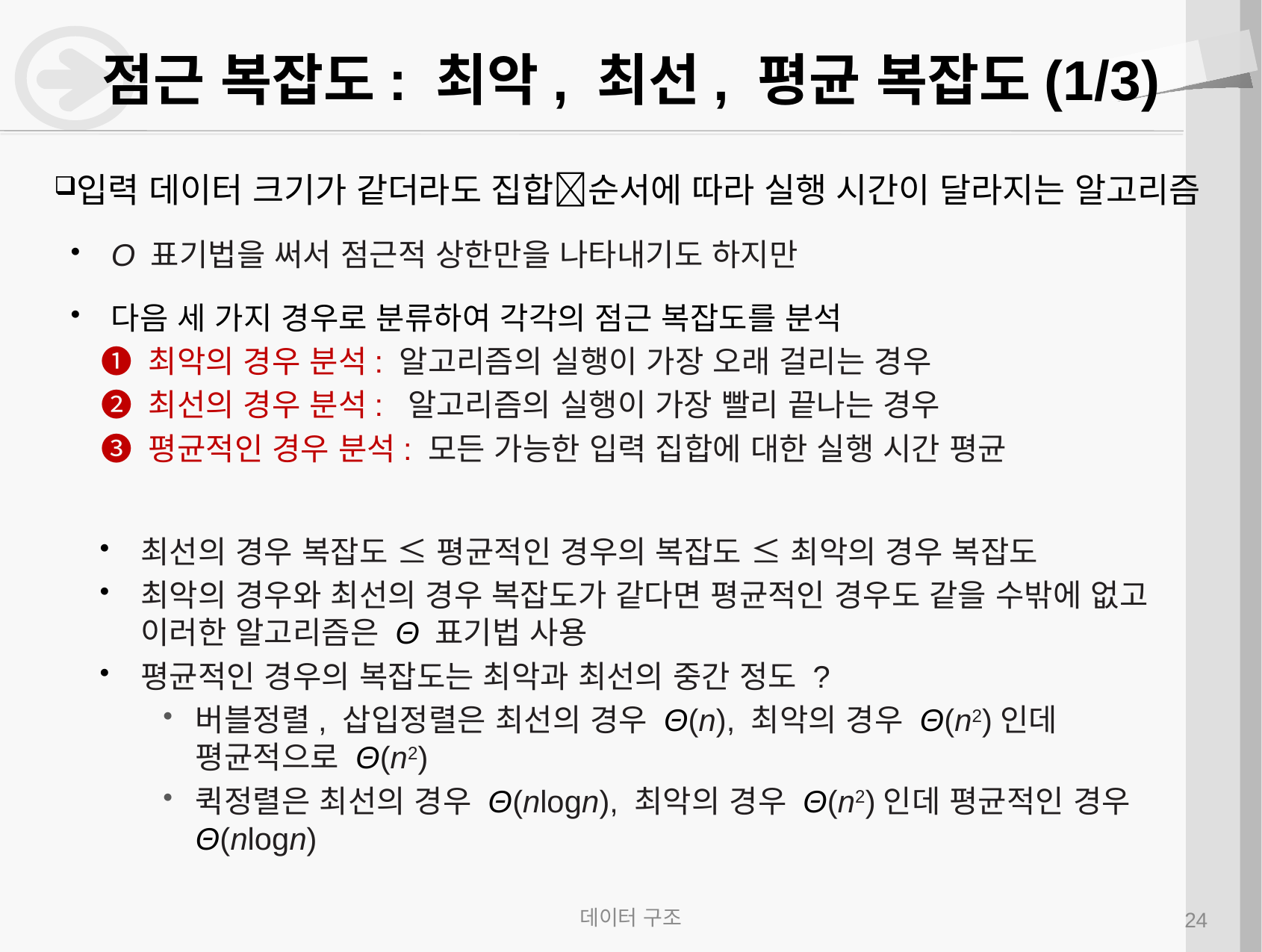

# 점근 복잡도: 최악, 최선, 평균 복잡도(1/3)
입력 데이터 크기가 같더라도 집합⋅순서에 따라 실행 시간이 달라지는 알고리즘
O 표기법을 써서 점근적 상한만을 나타내기도 하지만
다음 세 가지 경우로 분류하여 각각의 점근 복잡도를 분석
➊ 최악의 경우 분석: 알고리즘의 실행이 가장 오래 걸리는 경우
➋ 최선의 경우 분석:  알고리즘의 실행이 가장 빨리 끝나는 경우
➌ 평균적인 경우 분석: 모든 가능한 입력 집합에 대한 실행 시간 평균

최선의 경우 복잡도 ≤ 평균적인 경우의 복잡도 ≤ 최악의 경우 복잡도
최악의 경우와 최선의 경우 복잡도가 같다면 평균적인 경우도 같을 수밖에 없고 이러한 알고리즘은 Θ 표기법 사용
평균적인 경우의 복잡도는 최악과 최선의 중간 정도 ?
버블정렬, 삽입정렬은 최선의 경우 Θ(n), 최악의 경우 Θ(n2)인데 평균적으로 Θ(n2)
퀵정렬은 최선의 경우 Θ(nlogn), 최악의 경우 Θ(n2)인데 평균적인 경우 Θ(nlogn)

데이터 구조
24